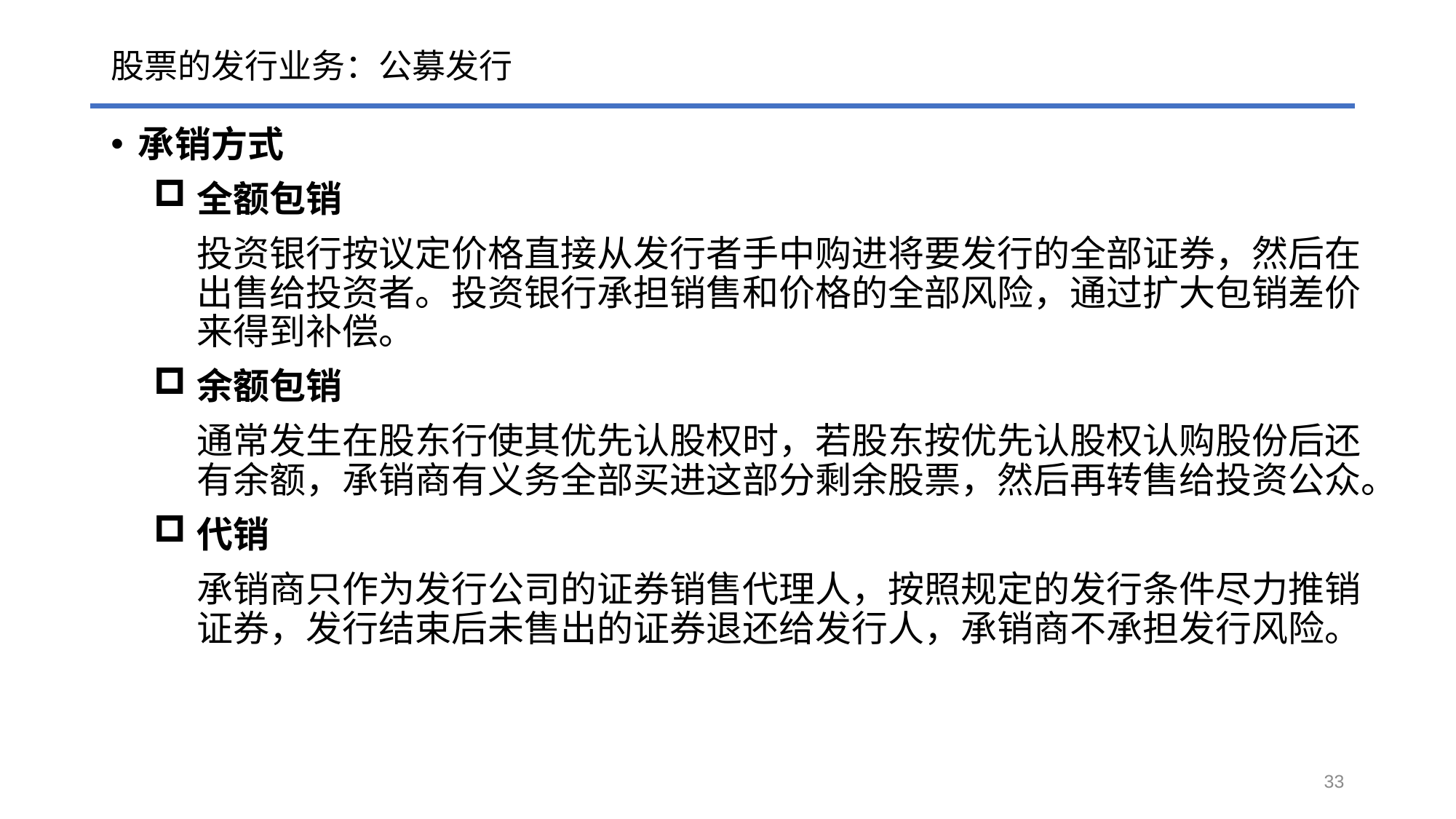

# 股票的发行业务：公募发行
承销方式
全额包销
投资银行按议定价格直接从发行者手中购进将要发行的全部证券，然后在出售给投资者。投资银行承担销售和价格的全部风险，通过扩大包销差价来得到补偿。
余额包销
通常发生在股东行使其优先认股权时，若股东按优先认股权认购股份后还有余额，承销商有义务全部买进这部分剩余股票，然后再转售给投资公众。
代销
承销商只作为发行公司的证券销售代理人，按照规定的发行条件尽力推销证券，发行结束后未售出的证券退还给发行人，承销商不承担发行风险。
33